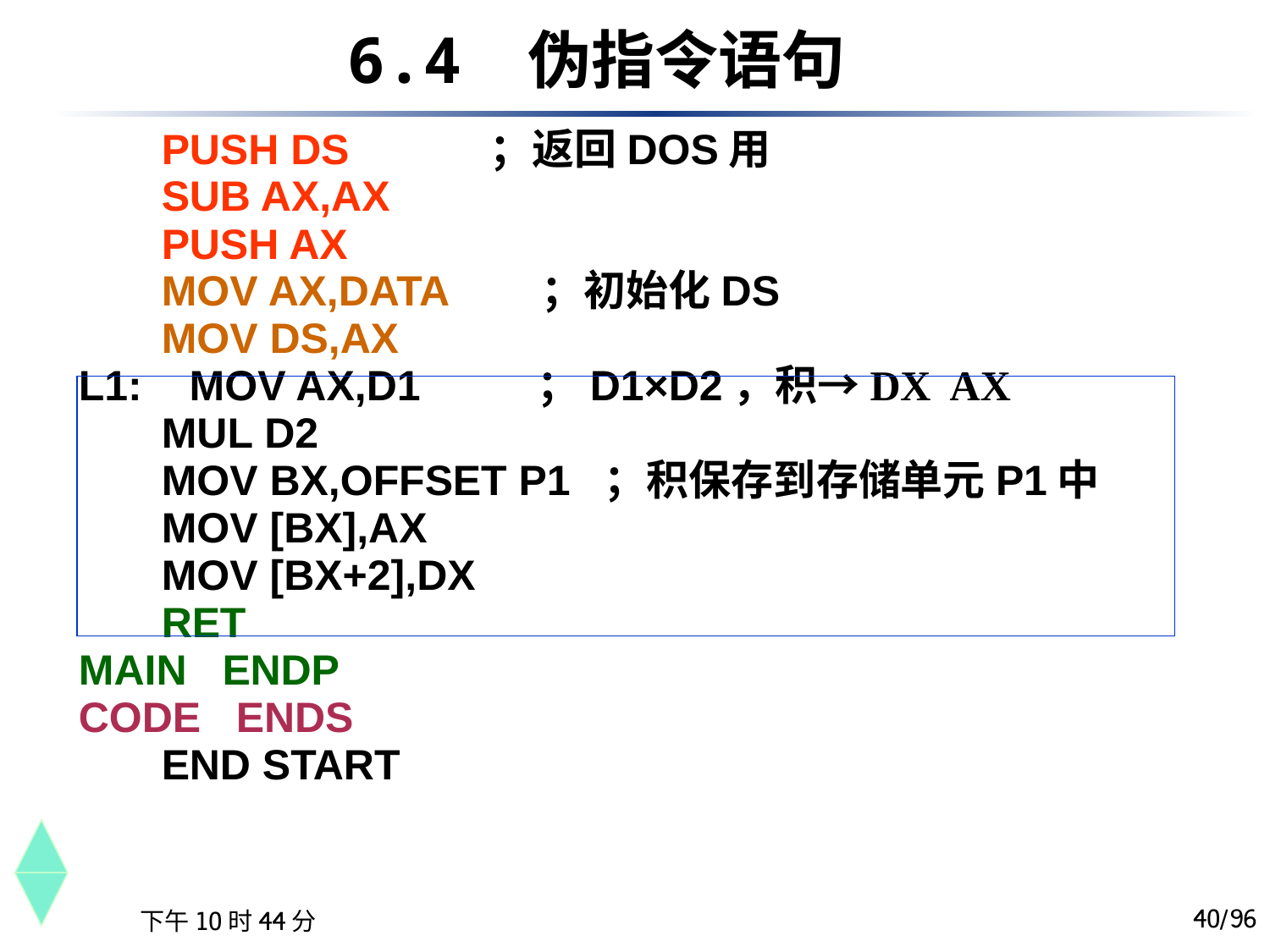

6.4	 伪指令语句
       PUSH DS           ；返回DOS用
       SUB AX,AX
       PUSH AX
       MOV AX,DATA       ；初始化DS
       MOV DS,AX
L1:    MOV AX,D1         ；D1×D2，积→DX  AX
       MUL D2
       MOV BX,OFFSET P1  ；积保存到存储单元P1中
       MOV [BX],AX
       MOV [BX+2],DX
       RET
MAIN   ENDP
CODE   ENDS
       END START

40/96
下午10时44分